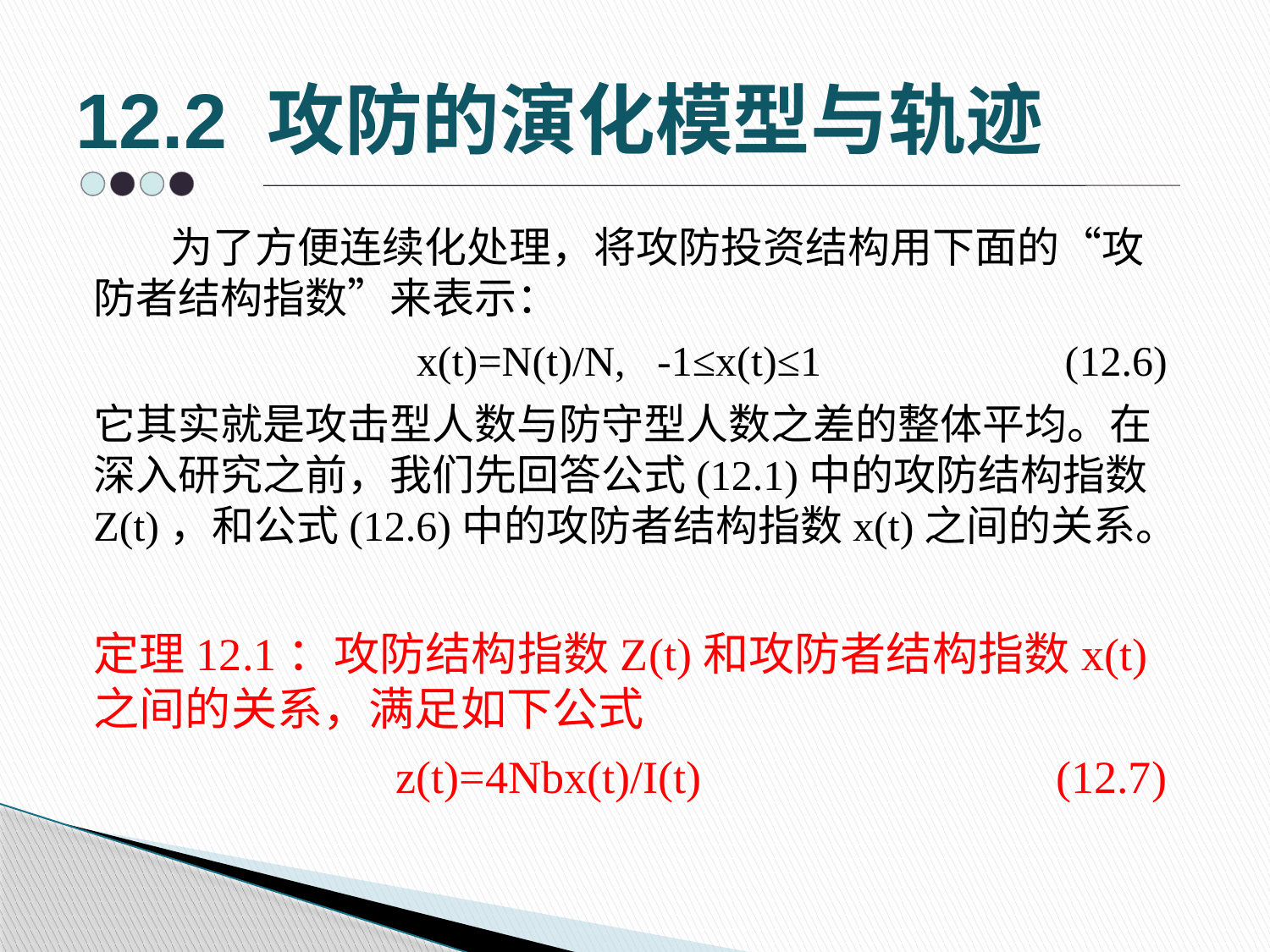

# 12.2 攻防的演化模型与轨迹

       为了方便连续化处理，将攻防投资结构用下面的“攻防者结构指数”来表示：
x(t)=N(t)/N,   -1≤x(t)≤1                       (12.6)
它其实就是攻击型人数与防守型人数之差的整体平均。在深入研究之前，我们先回答公式(12.1)中的攻防结构指数Z(t)，和公式(12.6)中的攻防者结构指数x(t)之间的关系。

定理12.1：攻防结构指数Z(t)和攻防者结构指数x(t)之间的关系，满足如下公式
z(t)=4Nbx(t)/I(t)                               (12.7)